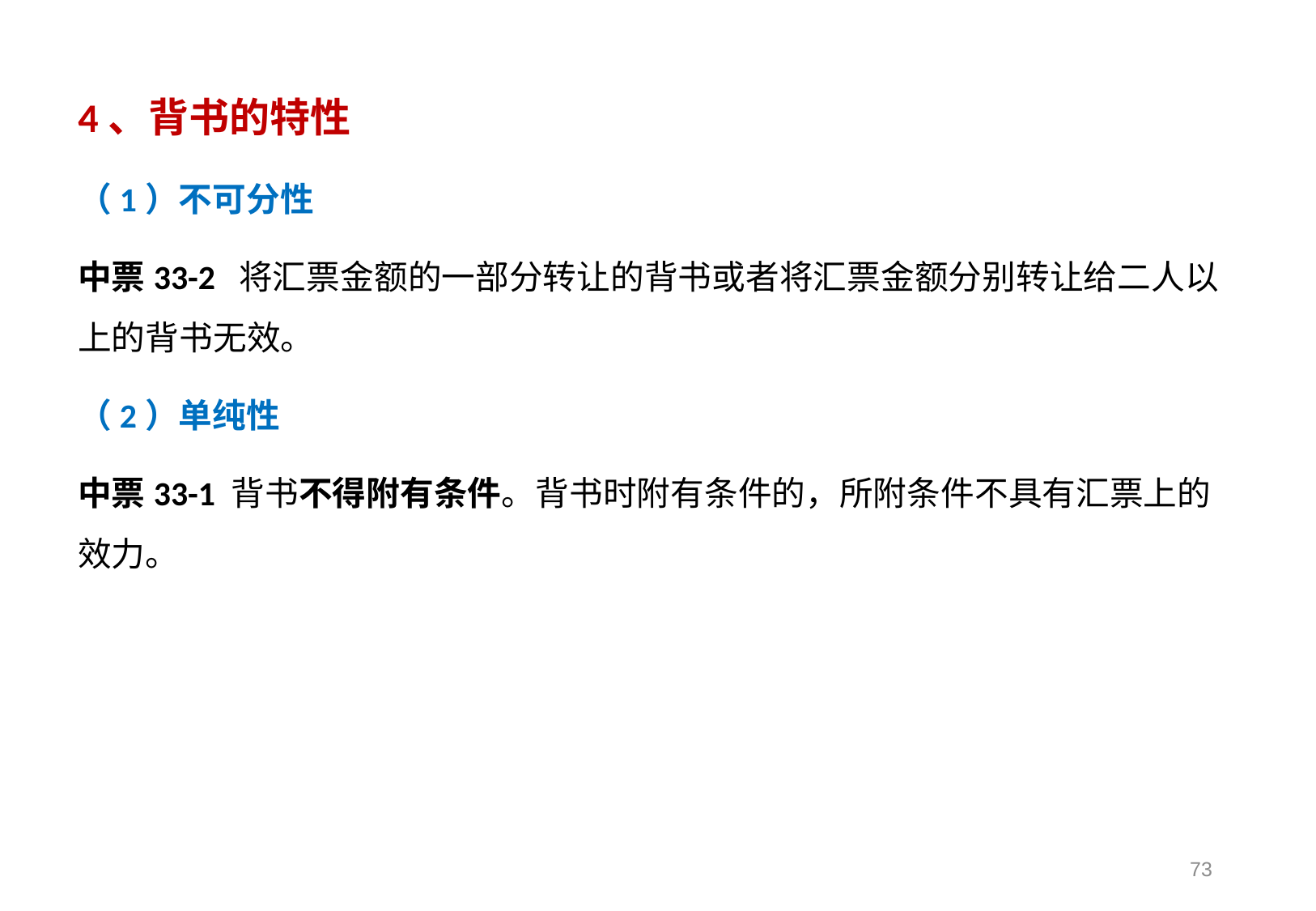

4、背书的特性
（1）不可分性
中票33-2  将汇票金额的一部分转让的背书或者将汇票金额分别转让给二人以上的背书无效。
（2）单纯性
中票33-1 背书不得附有条件。背书时附有条件的，所附条件不具有汇票上的效力。
73